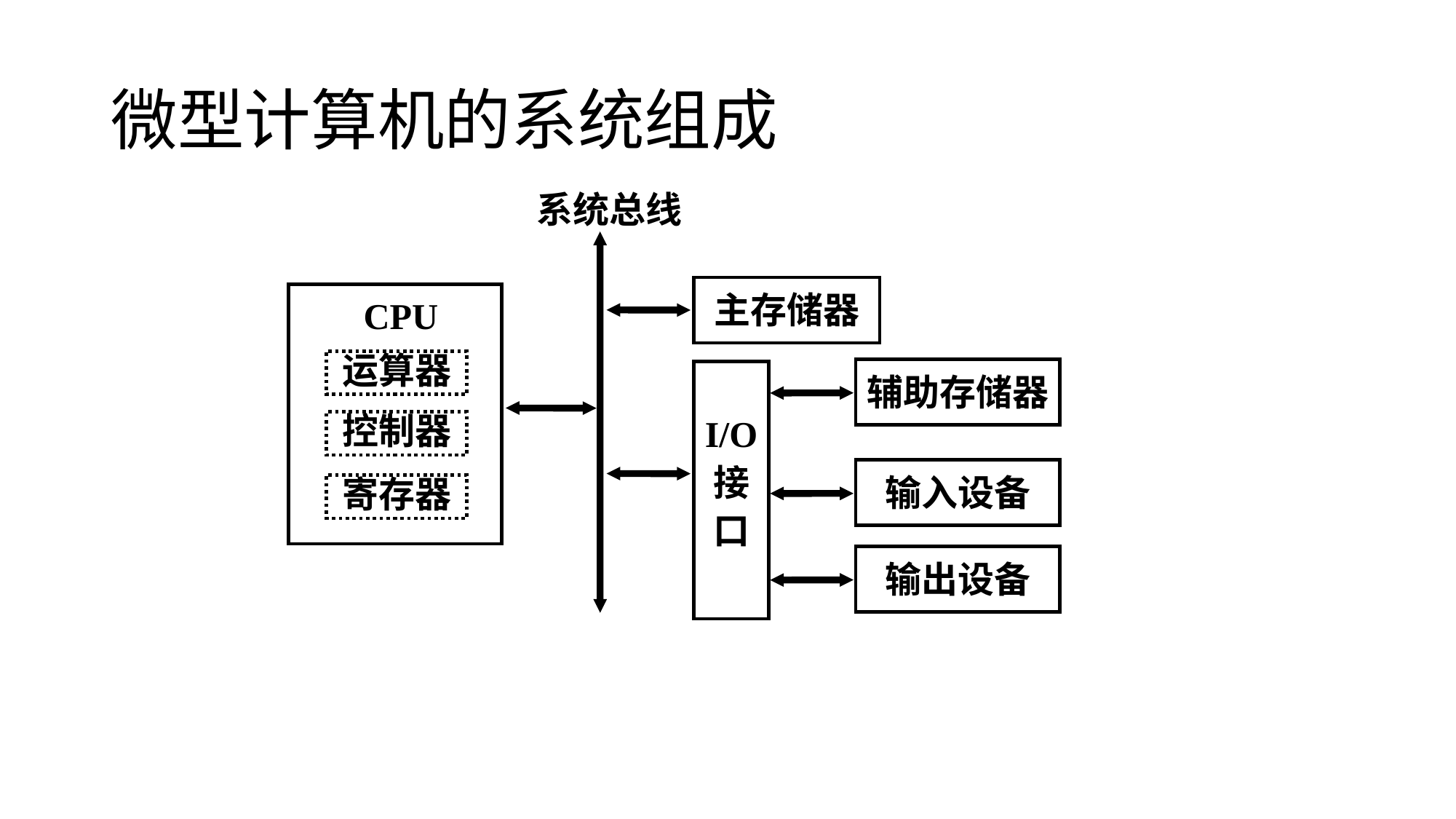

# 微型计算机的系统组成
系统总线

主存储器

CPU
运算器
控制器
寄存器

辅助存储器

I/O
接
口

输入设备

输出设备